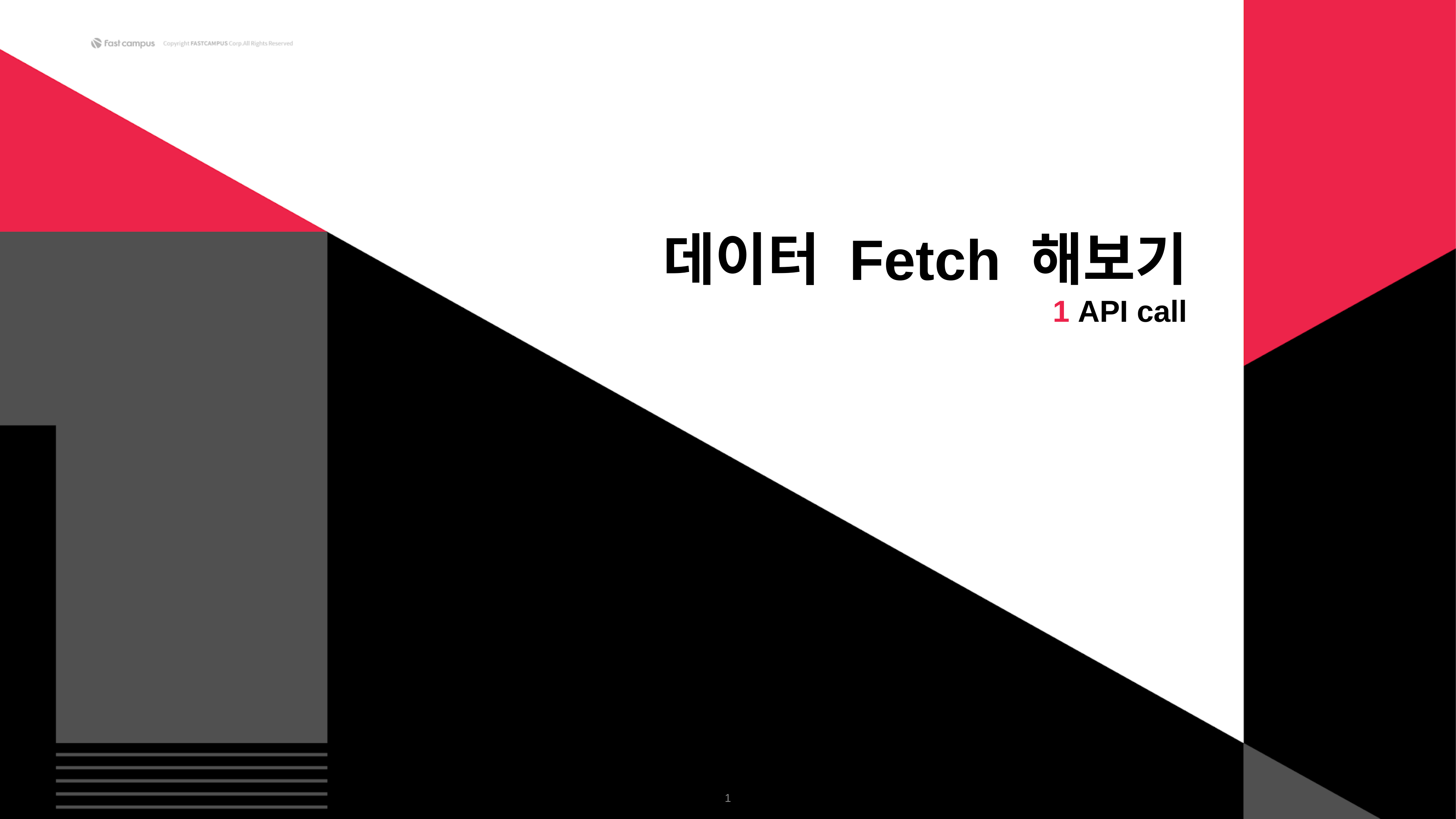

데이터 Fetch 해보기
1 API call
1